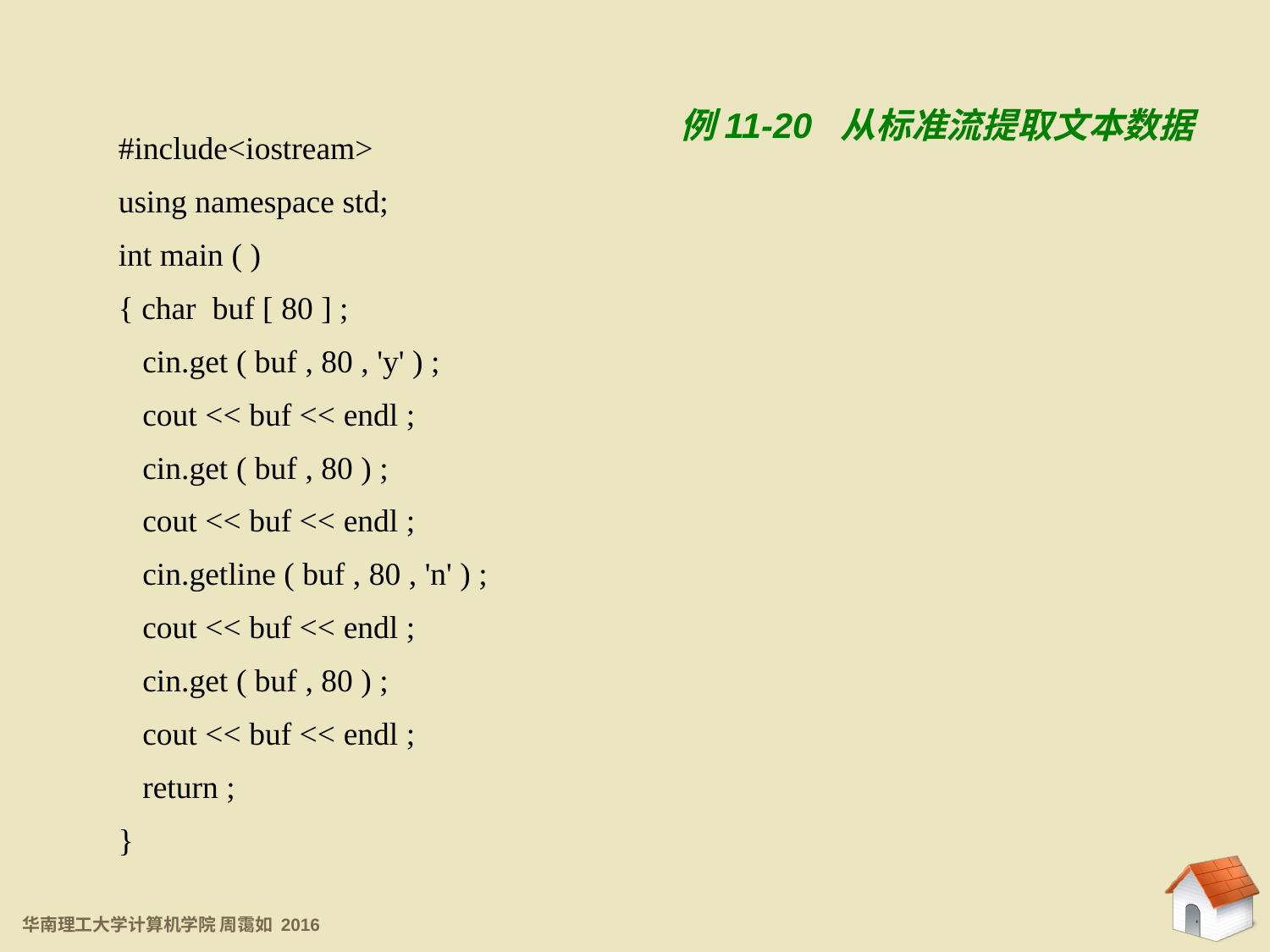

11.5.3  文本文件
例11-20  从标准流提取文本数据
#include<iostream>
using namespace std;
int main ( )
{ char  buf [ 80 ] ;
   cin.get ( buf , 80 , 'y' ) ;
   cout << buf << endl ;
   cin.get ( buf , 80 ) ;
   cout << buf << endl ;
   cin.getline ( buf , 80 , 'n' ) ;
   cout << buf << endl ;
   cin.get ( buf , 80 ) ;
   cout << buf << endl ;
   return ;
}